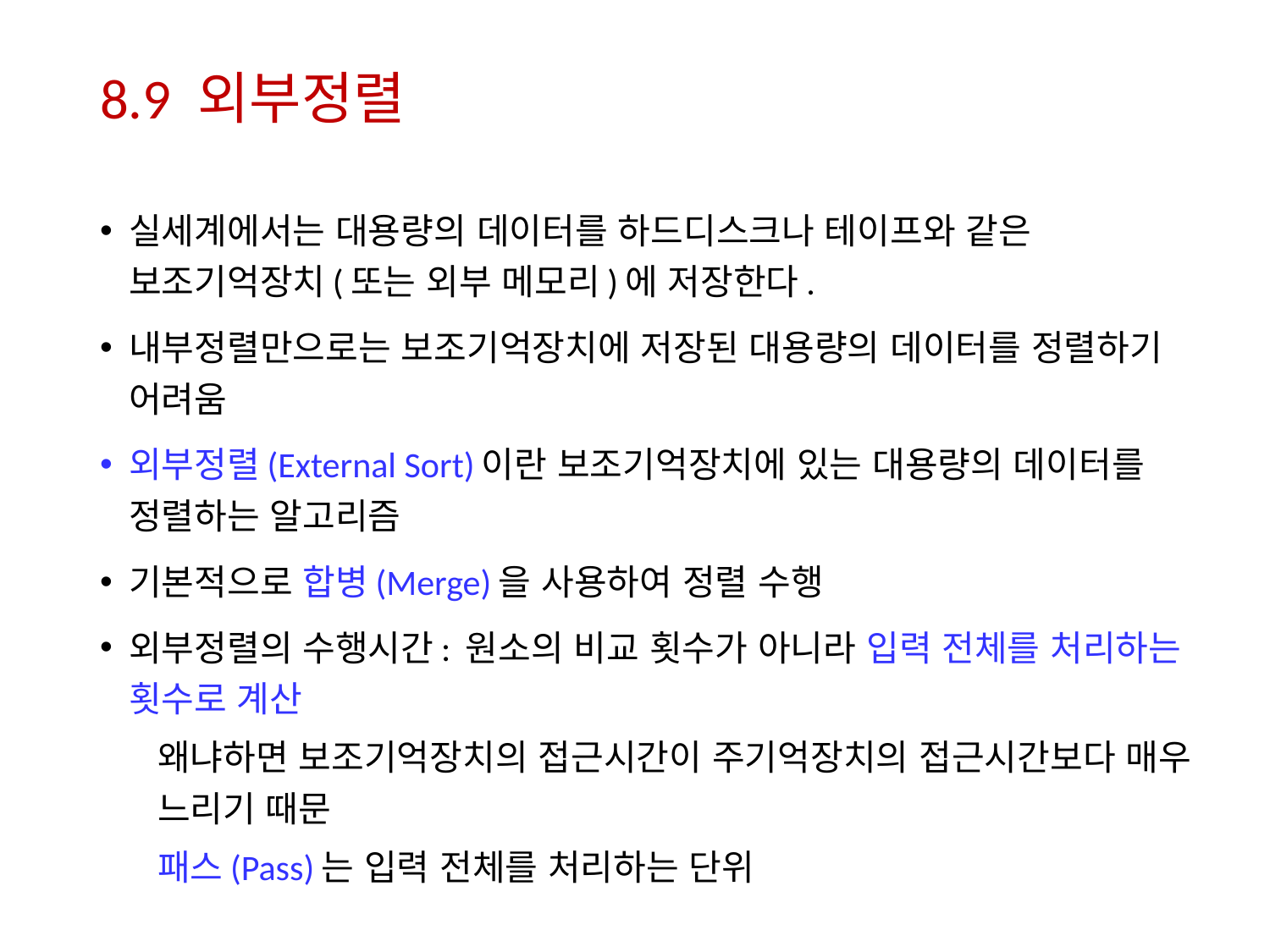

# 8.9 외부정렬
실세계에서는 대용량의 데이터를 하드디스크나 테이프와 같은 보조기억장치(또는 외부 메모리)에 저장한다.
내부정렬만으로는 보조기억장치에 저장된 대용량의 데이터를 정렬하기 어려움
외부정렬(External Sort)이란 보조기억장치에 있는 대용량의 데이터를 정렬하는 알고리즘
기본적으로 합병(Merge)을 사용하여 정렬 수행
외부정렬의 수행시간: 원소의 비교 횟수가 아니라 입력 전체를 처리하는 횟수로 계산
왜냐하면 보조기억장치의 접근시간이 주기억장치의 접근시간보다 매우 느리기 때문
패스(Pass)는 입력 전체를 처리하는 단위